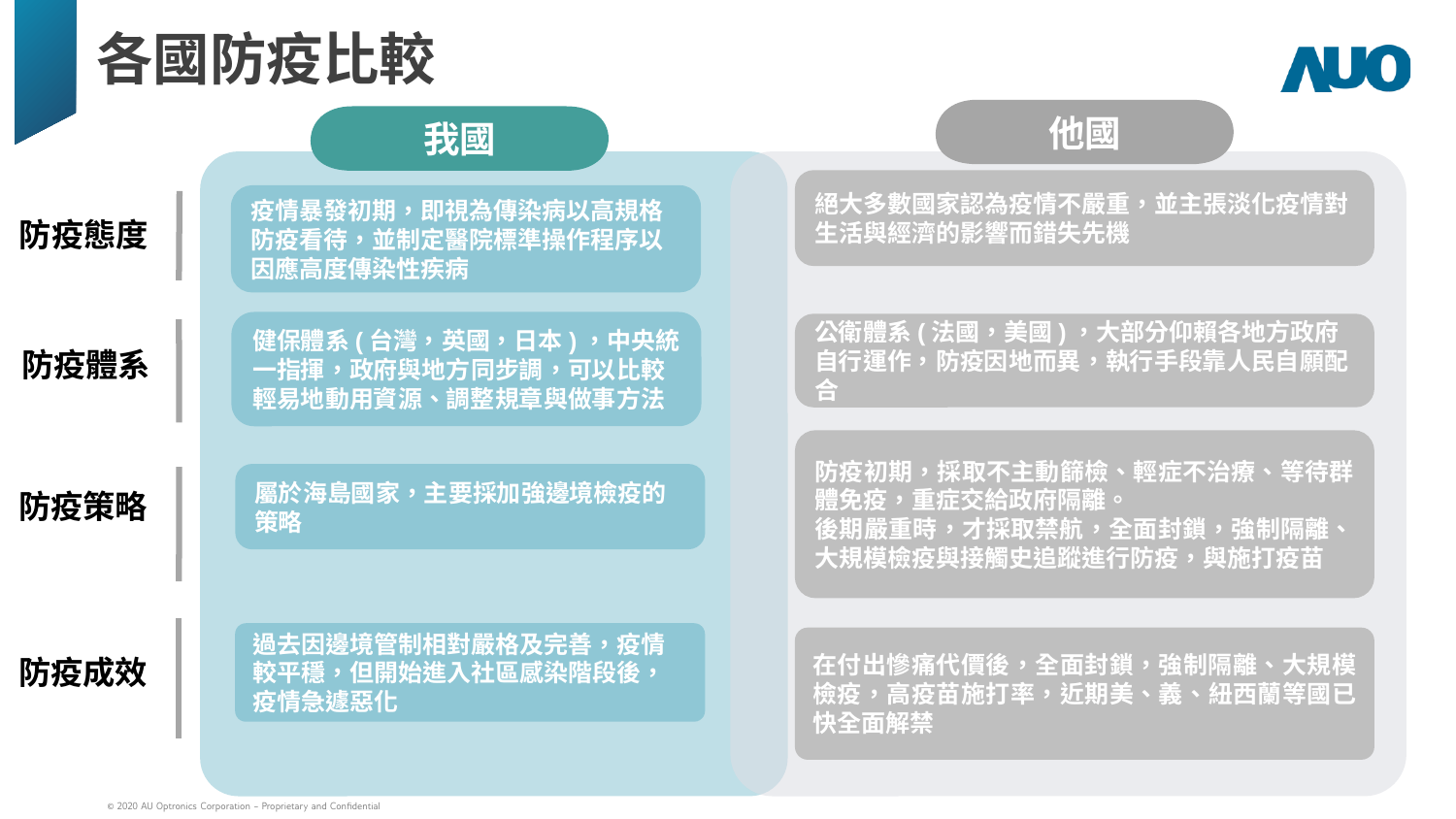

各國防疫比較
他國
我國

絕大多數國家認為疫情不嚴重，並主張淡化疫情對生活與經濟的影響而錯失先機
疫情暴發初期，即視為傳染病以高規格防疫看待，並制定醫院標準操作程序以因應高度傳染性疾病
防疫態度
健保體系(台灣，英國，日本)，中央統一指揮，政府與地方同步調，可以比較輕易地動用資源、調整規章與做事方法
公衛體系(法國，美國)，大部分仰賴各地方政府自行運作，防疫因地而異，執行手段靠人民自願配合
防疫體系
防疫初期，採取不主動篩檢、輕症不治療、等待群體免疫，重症交給政府隔離。
後期嚴重時，才採取禁航，全面封鎖，強制隔離、大規模檢疫與接觸史追蹤進行防疫，與施打疫苗
屬於海島國家，主要採加強邊境檢疫的策略
防疫策略
過去因邊境管制相對嚴格及完善，疫情較平穩，但開始進入社區感染階段後，疫情急遽惡化
在付出慘痛代價後，全面封鎖，強制隔離、大規模檢疫，高疫苗施打率，近期美、義、紐西蘭等國已快全面解禁
防疫成效